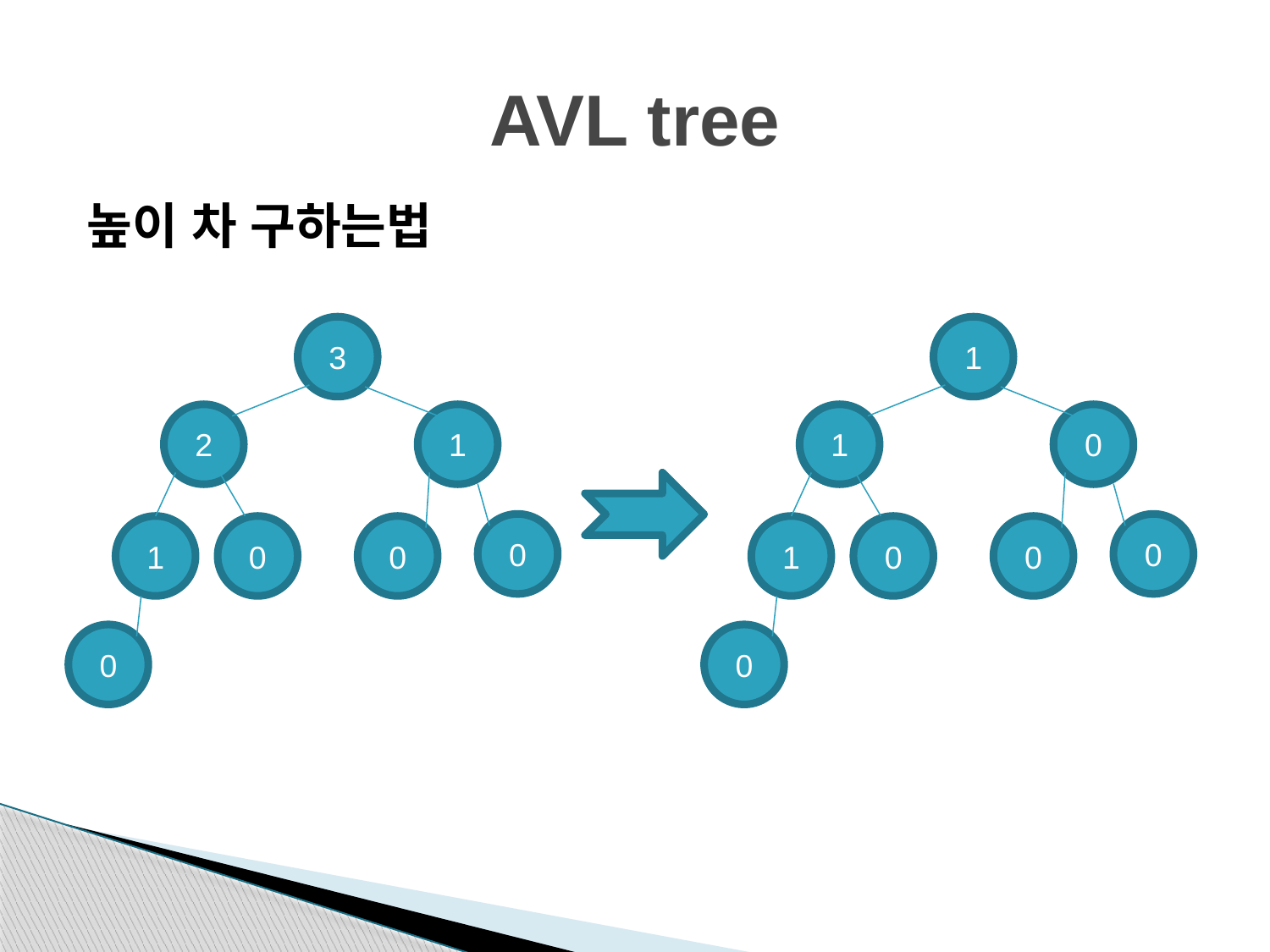

# AVL tree
높이 차 구하는법
3
1
2
1
1
0

0
0
1
0
0
1
0
0
0
0